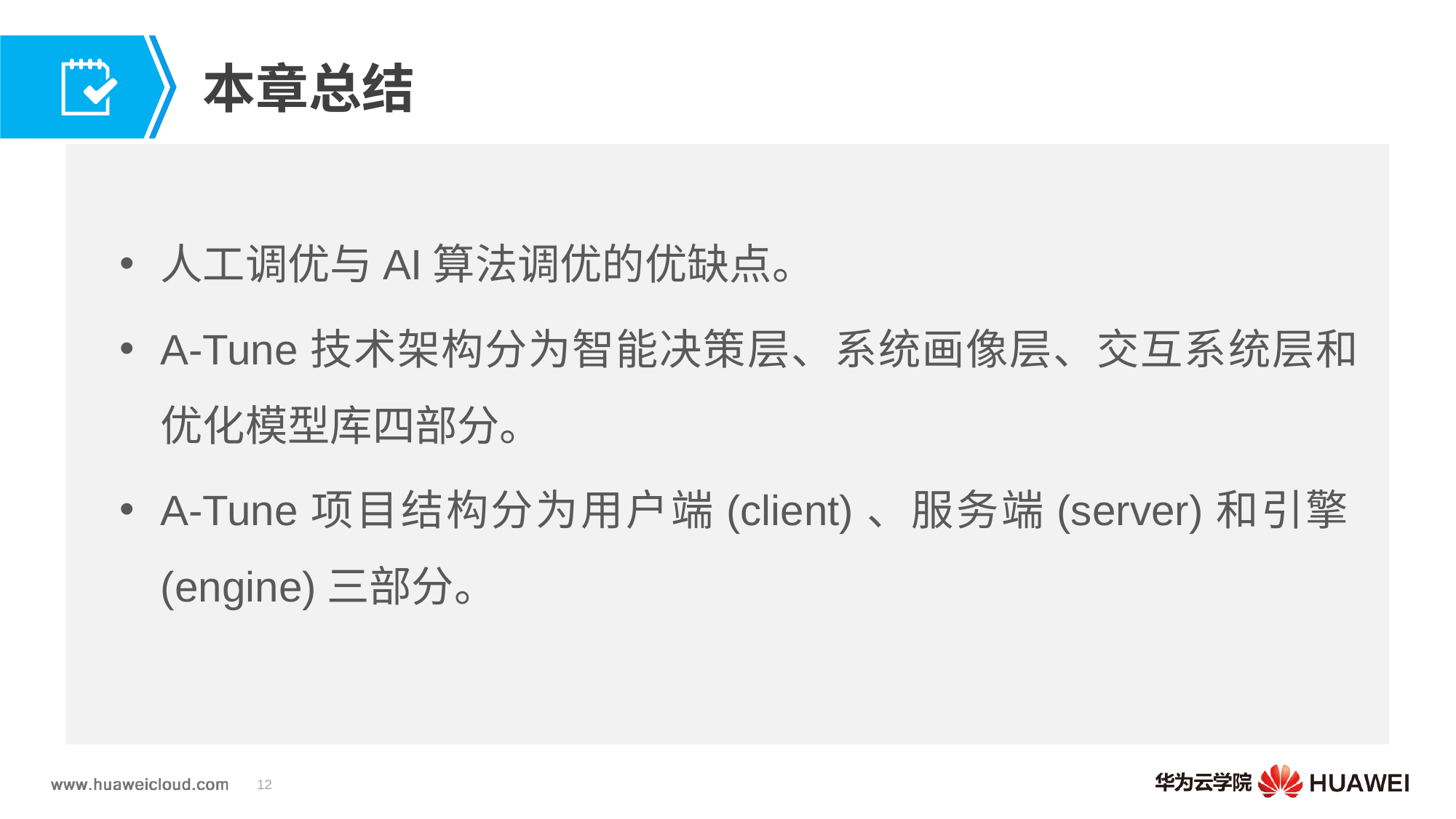

人工调优与AI算法调优的优缺点。
A-Tune技术架构分为智能决策层、系统画像层、交互系统层和优化模型库四部分。
A-Tune项目结构分为用户端(client)、服务端(server)和引擎(engine)三部分。